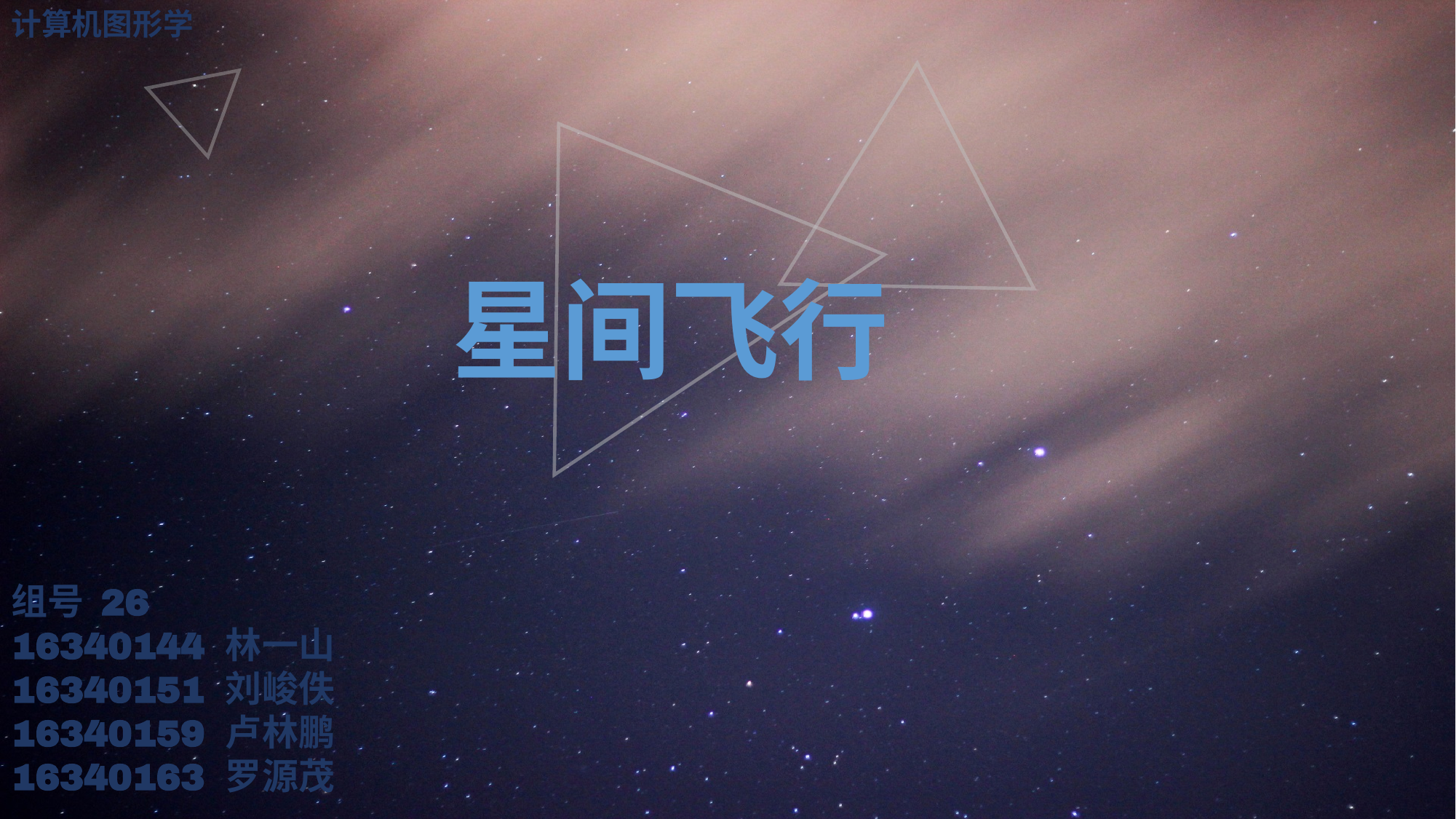

计算机图形学

星间飞行
组号 26
16340144 林一山
16340151 刘峻佚
16340159 卢林鹏
16340163 罗源茂